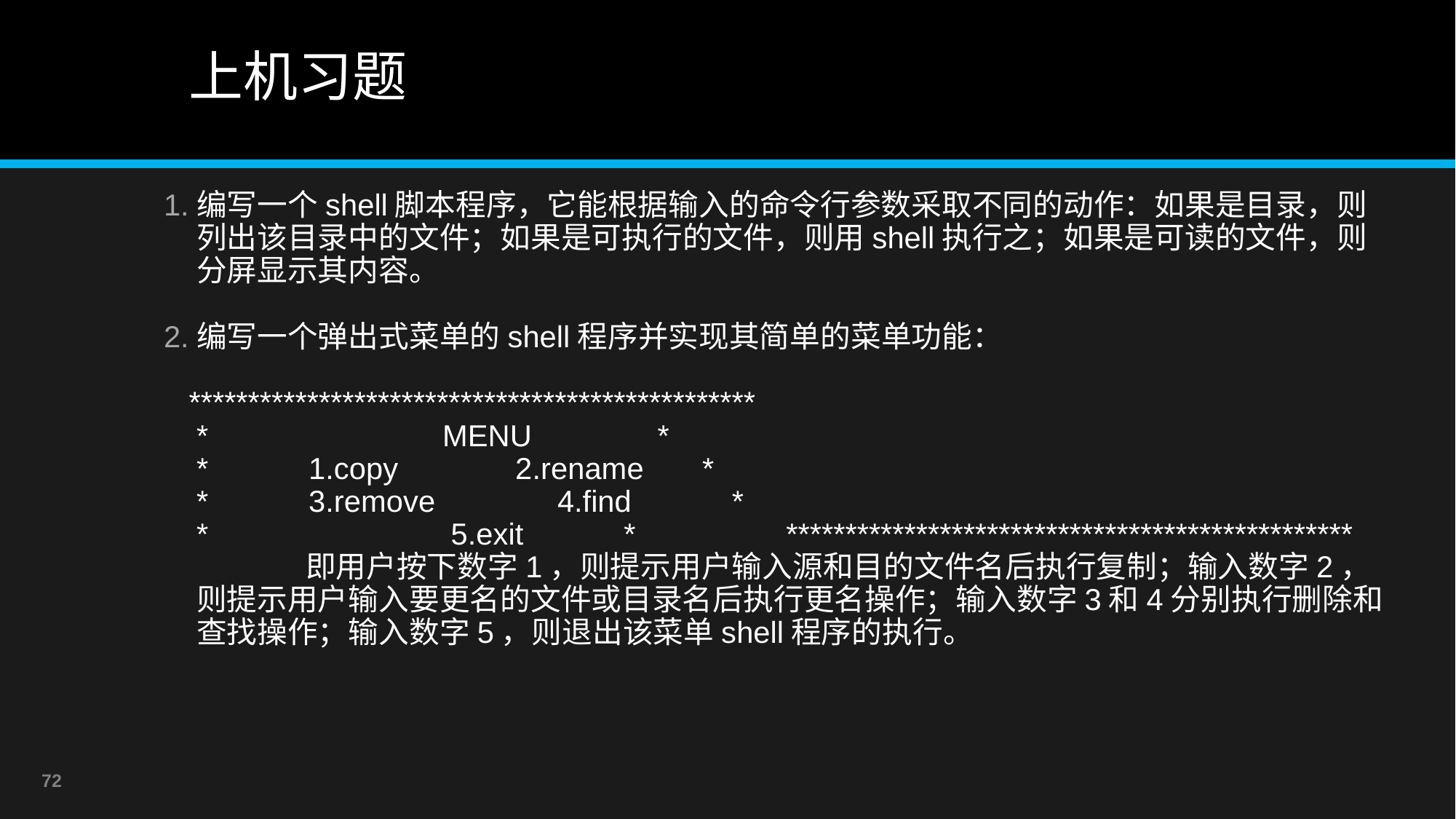

# 上机习题
编写一个shell脚本程序，它能根据输入的命令行参数采取不同的动作：如果是目录，则列出该目录中的文件；如果是可执行的文件，则用shell执行之；如果是可读的文件，则分屏显示其内容。
编写一个弹出式菜单的shell程序并实现其简单的菜单功能：
   ************************************************
*                            MENU               *
*            1.copy              2.rename       *
*            3.remove	    4.find            *
*                             5.exit            *                  ************************************************
	即用户按下数字1，则提示用户输入源和目的文件名后执行复制；输入数字2，则提示用户输入要更名的文件或目录名后执行更名操作；输入数字3和4分别执行删除和查找操作；输入数字5，则退出该菜单shell程序的执行。
72